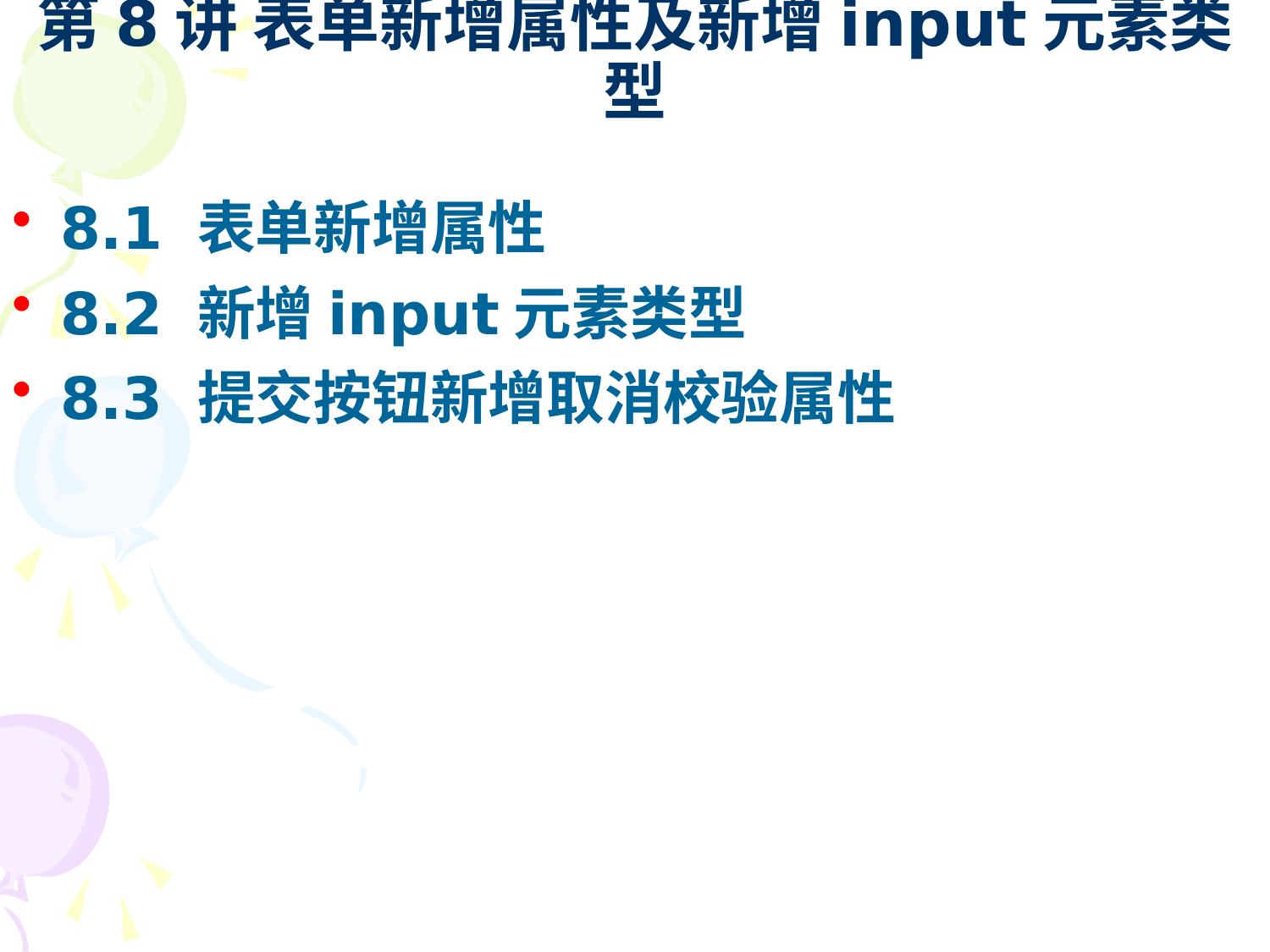

# 第8讲 表单新增属性及新增input元素类型
8.1 表单新增属性
8.2 新增input元素类型
8.3 提交按钮新增取消校验属性